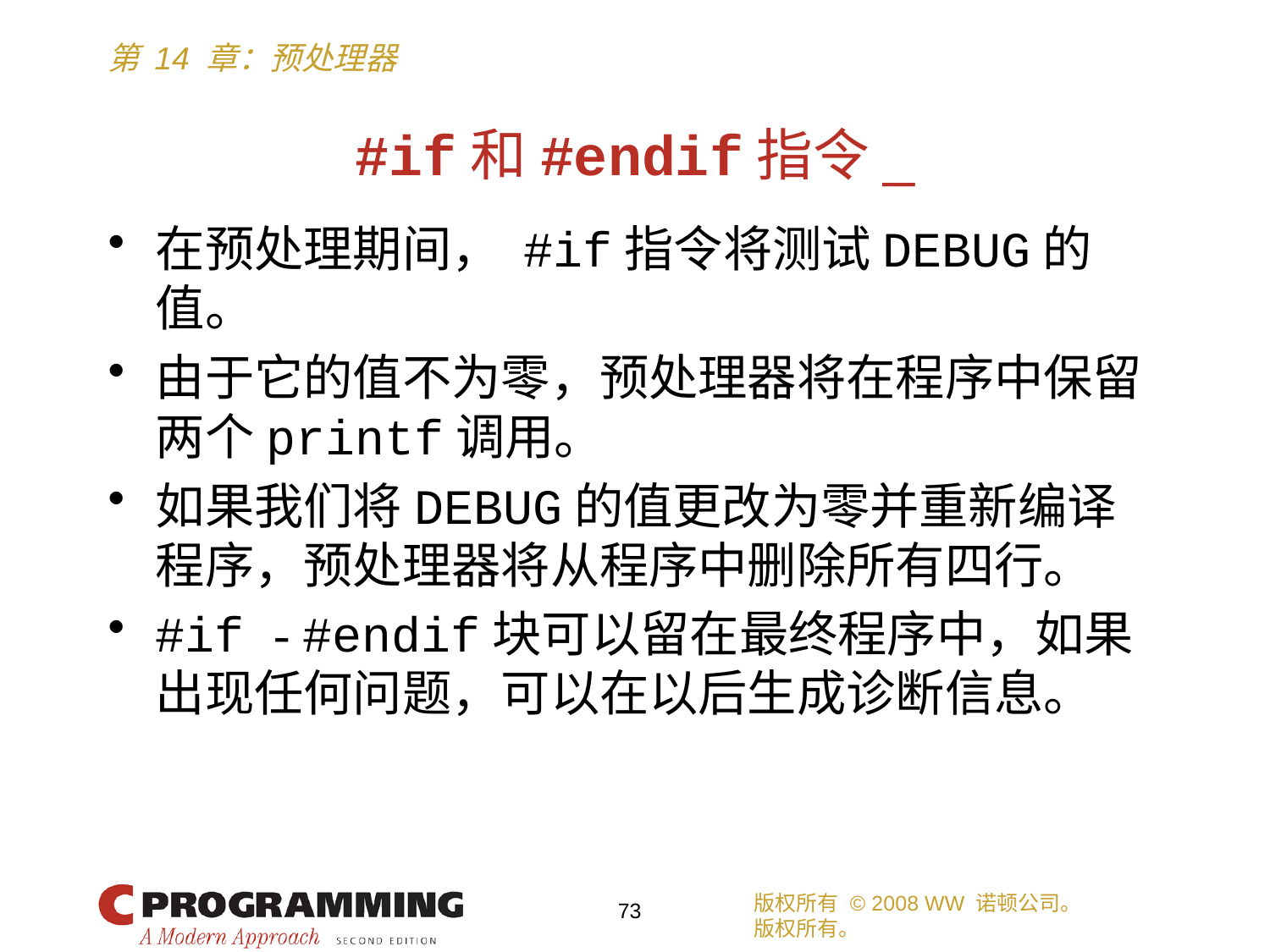

# #if和#endif指令_
在预处理期间， #if指令将测试DEBUG的值。
由于它的值不为零，预处理器将在程序中保留两个printf调用。
如果我们将DEBUG的值更改为零并重新编译程序，预处理器将从程序中删除所有四行。
#if - #endif块可以留在最终程序中，如果出现任何问题，可以在以后生成诊断信息。
版权所有 © 2008 WW 诺顿公司。
版权所有。
73